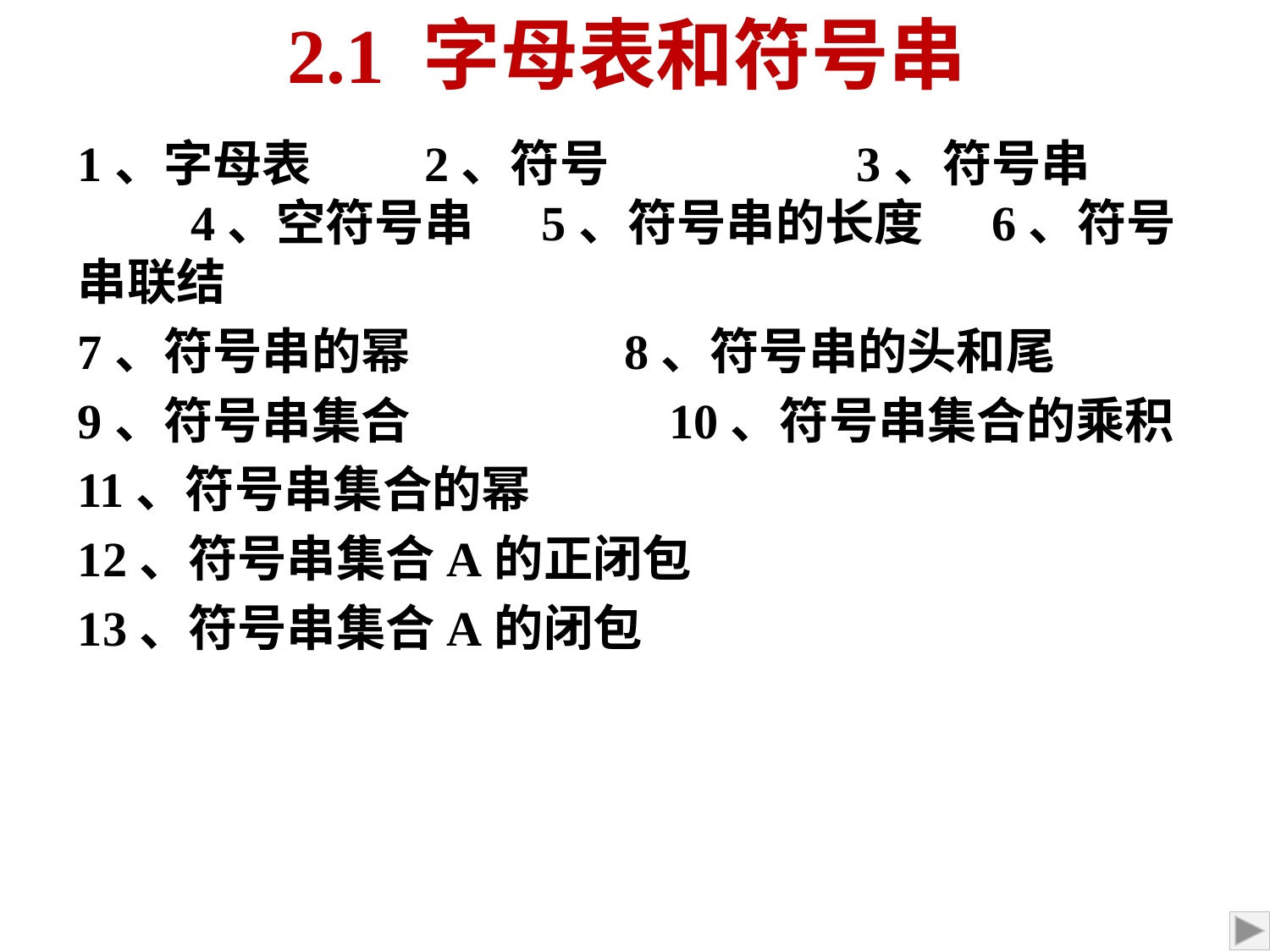

# 2.1 字母表和符号串
1、字母表         2、符号                     3、符号串                     4、空符号串     5、符号串的长度     6、符号串联结
7、符号串的幂                  8、符号串的头和尾
9、符号串集合                      10、符号串集合的乘积
11、符号串集合的幂
12、符号串集合A的正闭包
13、符号串集合A的闭包